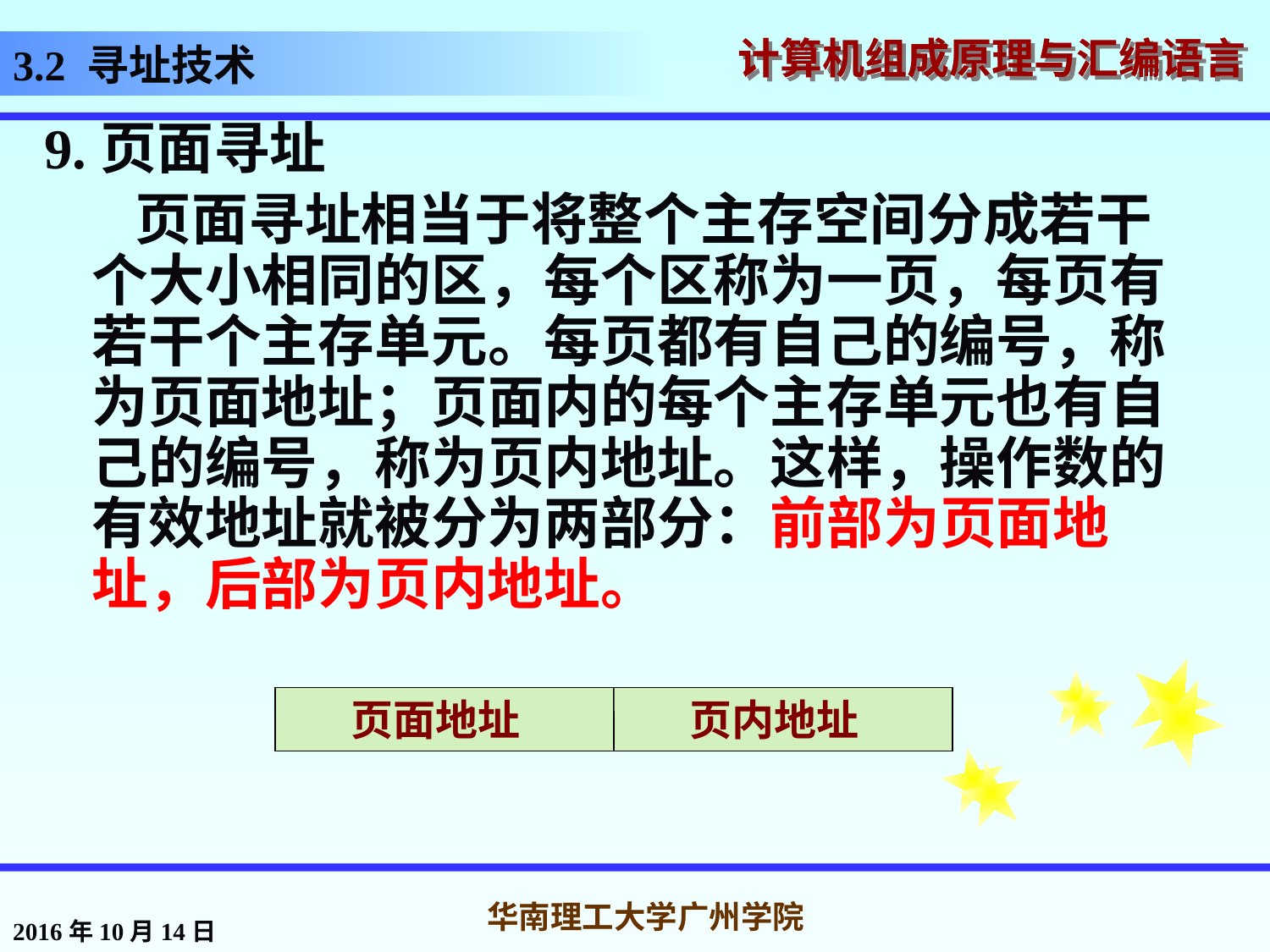

3.2 寻址技术
9.页面寻址
      页面寻址相当于将整个主存空间分成若干个大小相同的区，每个区称为一页，每页有若干个主存单元。每页都有自己的编号，称为页面地址；页面内的每个主存单元也有自己的编号，称为页内地址。这样，操作数的有效地址就被分为两部分：前部为页面地址，后部为页内地址。

页面地址

页内地址
2016年10月14日
华南理工大学广州学院